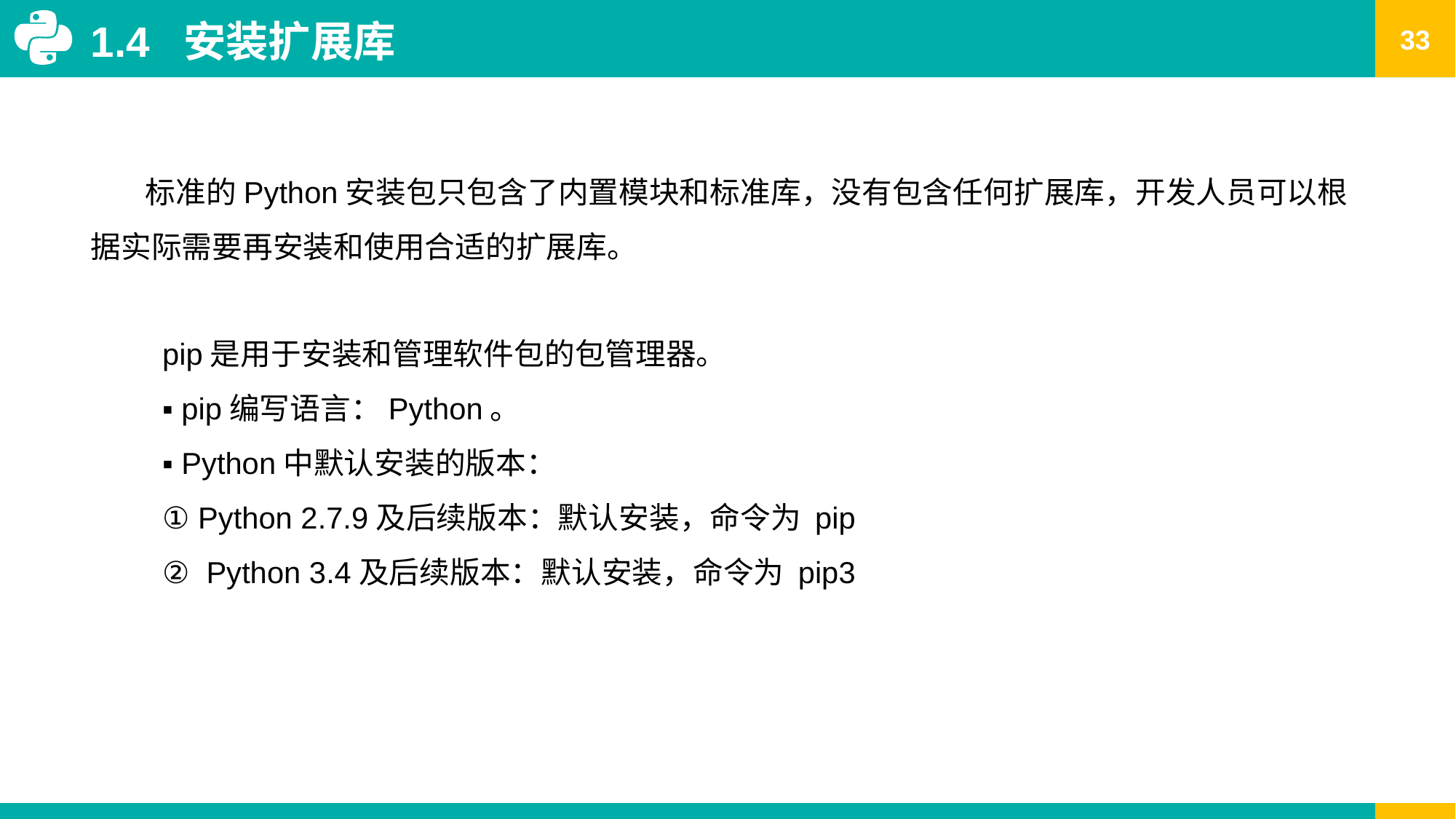

1.4  安装扩展库
标准的Python安装包只包含了内置模块和标准库，没有包含任何扩展库，开发人员可以根据实际需要再安装和使用合适的扩展库。
pip是用于安装和管理软件包的包管理器。
▪ pip编写语言：Python。
▪ Python中默认安装的版本：
① Python 2.7.9及后续版本：默认安装，命令为 pip
②  Python 3.4及后续版本：默认安装，命令为 pip3
Signature